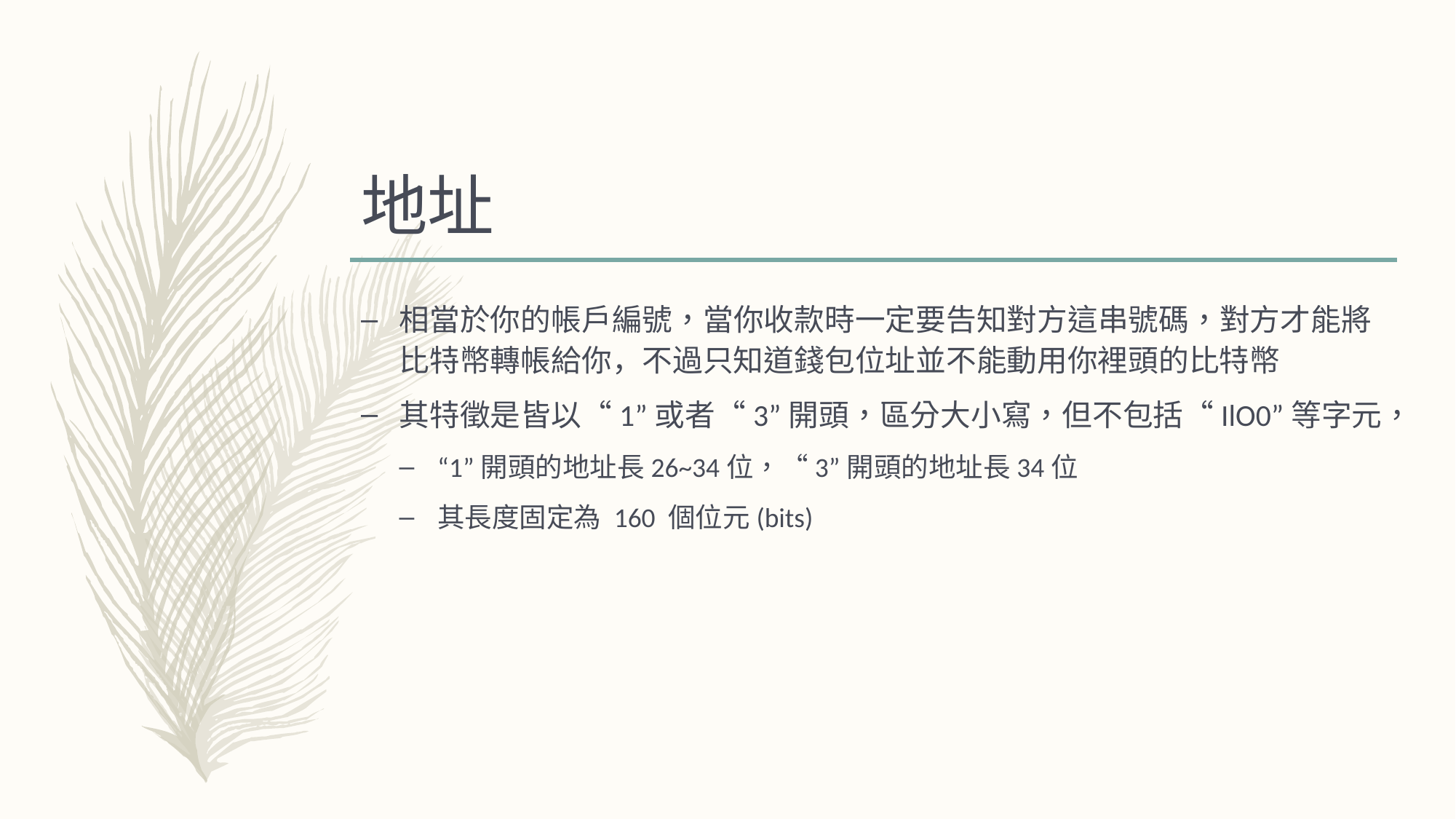

# 地址
相當於你的帳戶編號，當你收款時一定要告知對方這串號碼，對方才能將比特幣轉帳給你，不過只知道錢包位址並不能動用你裡頭的比特幣
其特徵是皆以“1”或者“3”開頭，區分大小寫，但不包括“IlO0”等字元，
“1”開頭的地址長26~34位，“3”開頭的地址長34位
其長度固定為 160 個位元(bits)